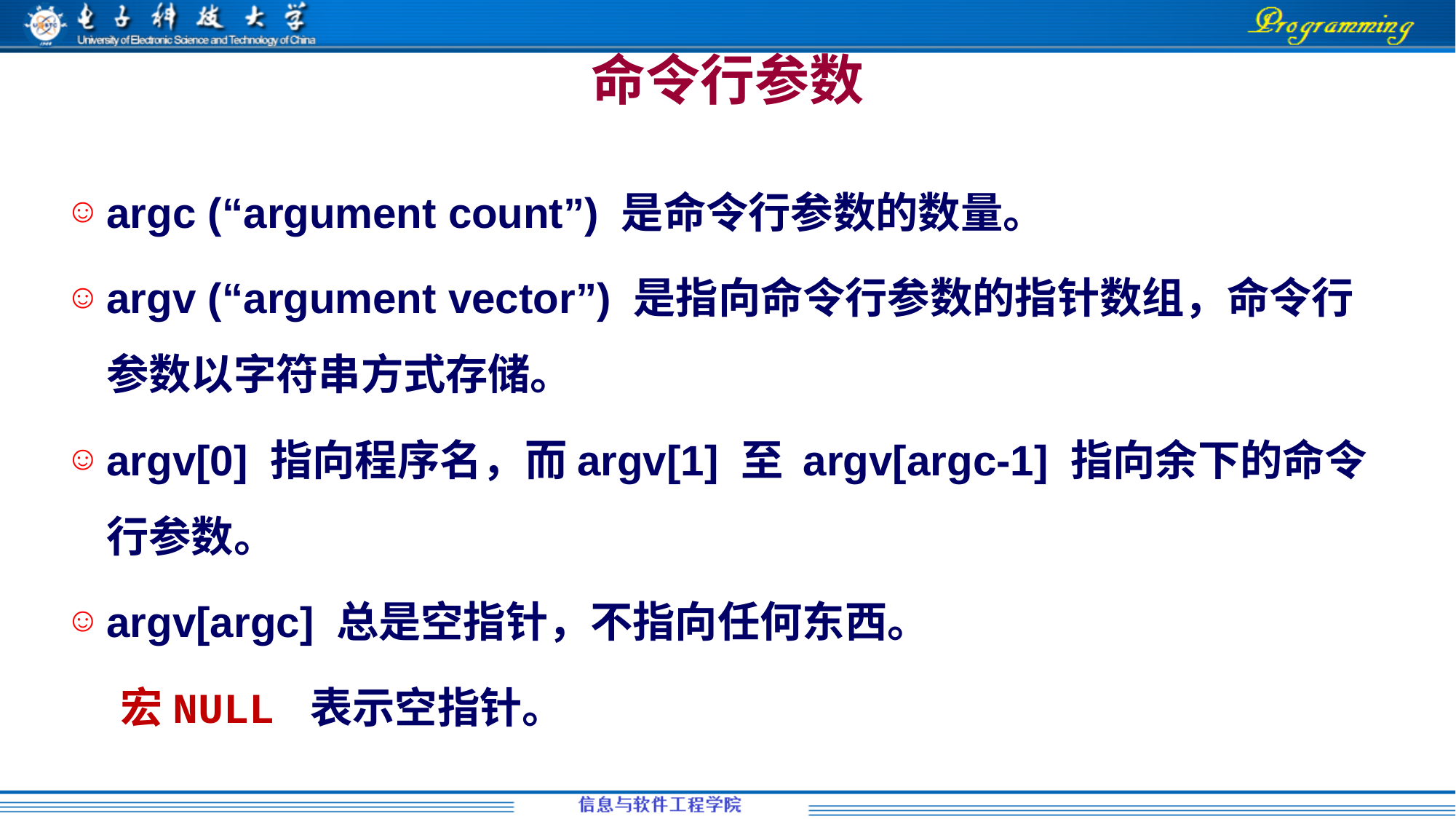

命令行参数
argc (“argument count”) 是命令行参数的数量。
argv (“argument vector”) 是指向命令行参数的指针数组，命令行参数以字符串方式存储。
argv[0] 指向程序名，而argv[1] 至 argv[argc-1] 指向余下的命令行参数。
argv[argc] 总是空指针，不指向任何东西。
宏NULL 表示空指针。